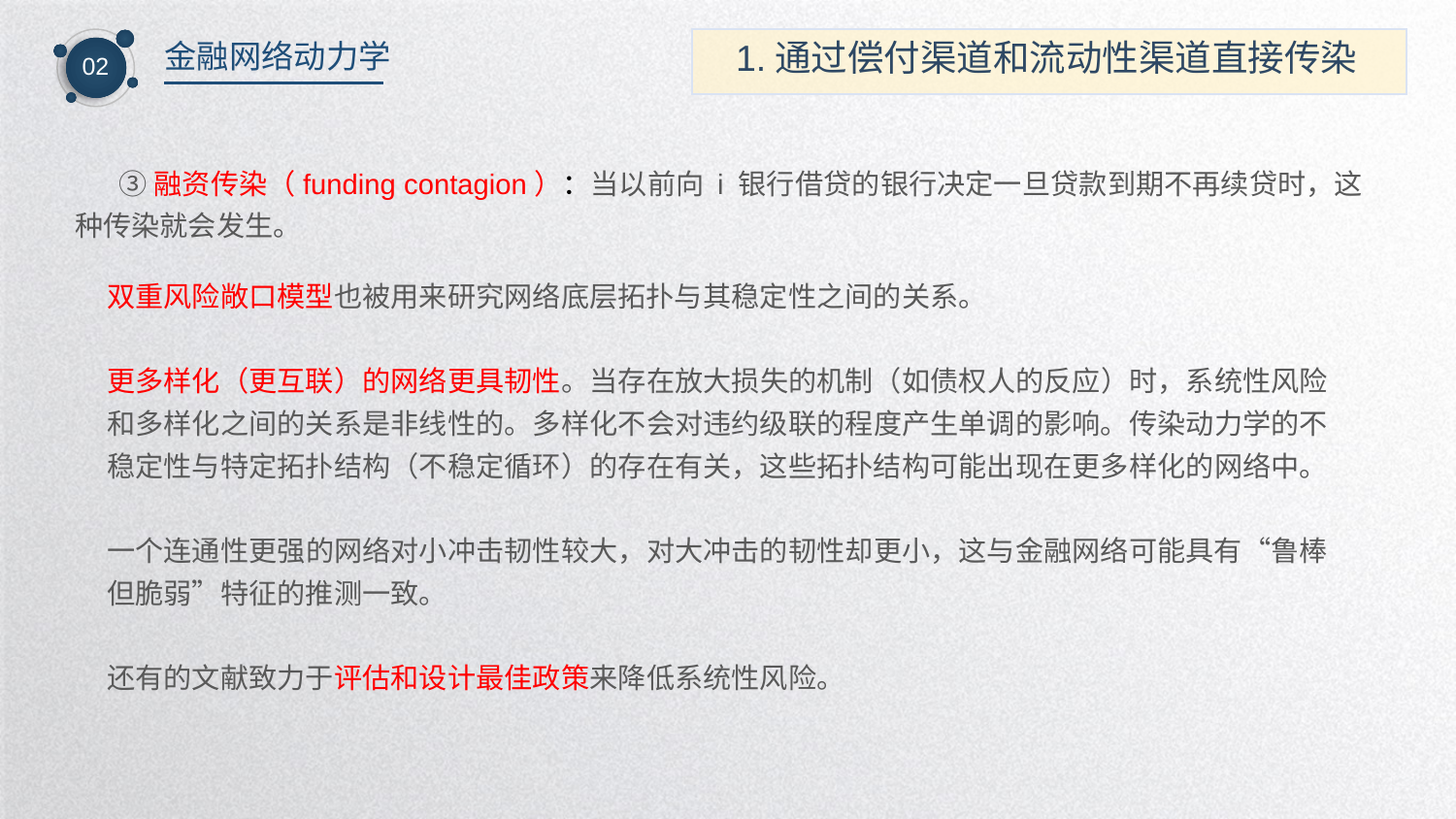

1.通过偿付渠道和流动性渠道直接传染
金融网络动力学

02
       ③融资传染（funding contagion）：当以前向 i 银行借贷的银行决定一旦贷款到期不再续贷时，这种传染就会发生。
双重风险敞口模型也被用来研究网络底层拓扑与其稳定性之间的关系。

更多样化（更互联）的网络更具韧性。当存在放大损失的机制（如债权人的反应）时，系统性风险和多样化之间的关系是非线性的。多样化不会对违约级联的程度产生单调的影响。传染动力学的不稳定性与特定拓扑结构（不稳定循环）的存在有关，这些拓扑结构可能出现在更多样化的网络中。

一个连通性更强的网络对小冲击韧性较大，对大冲击的韧性却更小，这与金融网络可能具有“鲁棒但脆弱”特征的推测一致。

还有的文献致力于评估和设计最佳政策来降低系统性风险。